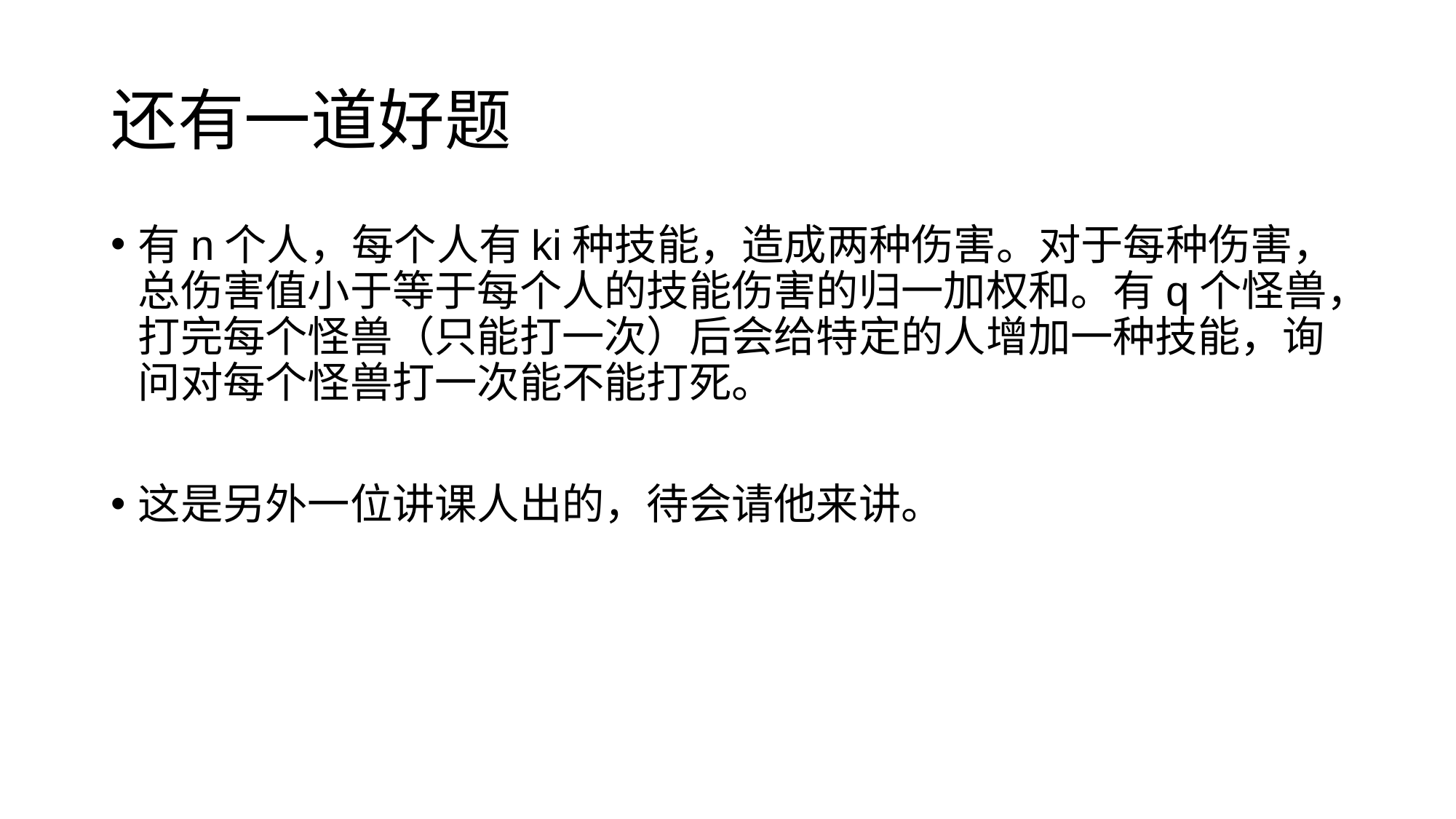

# 还有一道好题
有n个人，每个人有ki种技能，造成两种伤害。对于每种伤害，总伤害值小于等于每个人的技能伤害的归一加权和。有q个怪兽，打完每个怪兽（只能打一次）后会给特定的人增加一种技能，询问对每个怪兽打一次能不能打死。

这是另外一位讲课人出的，待会请他来讲。